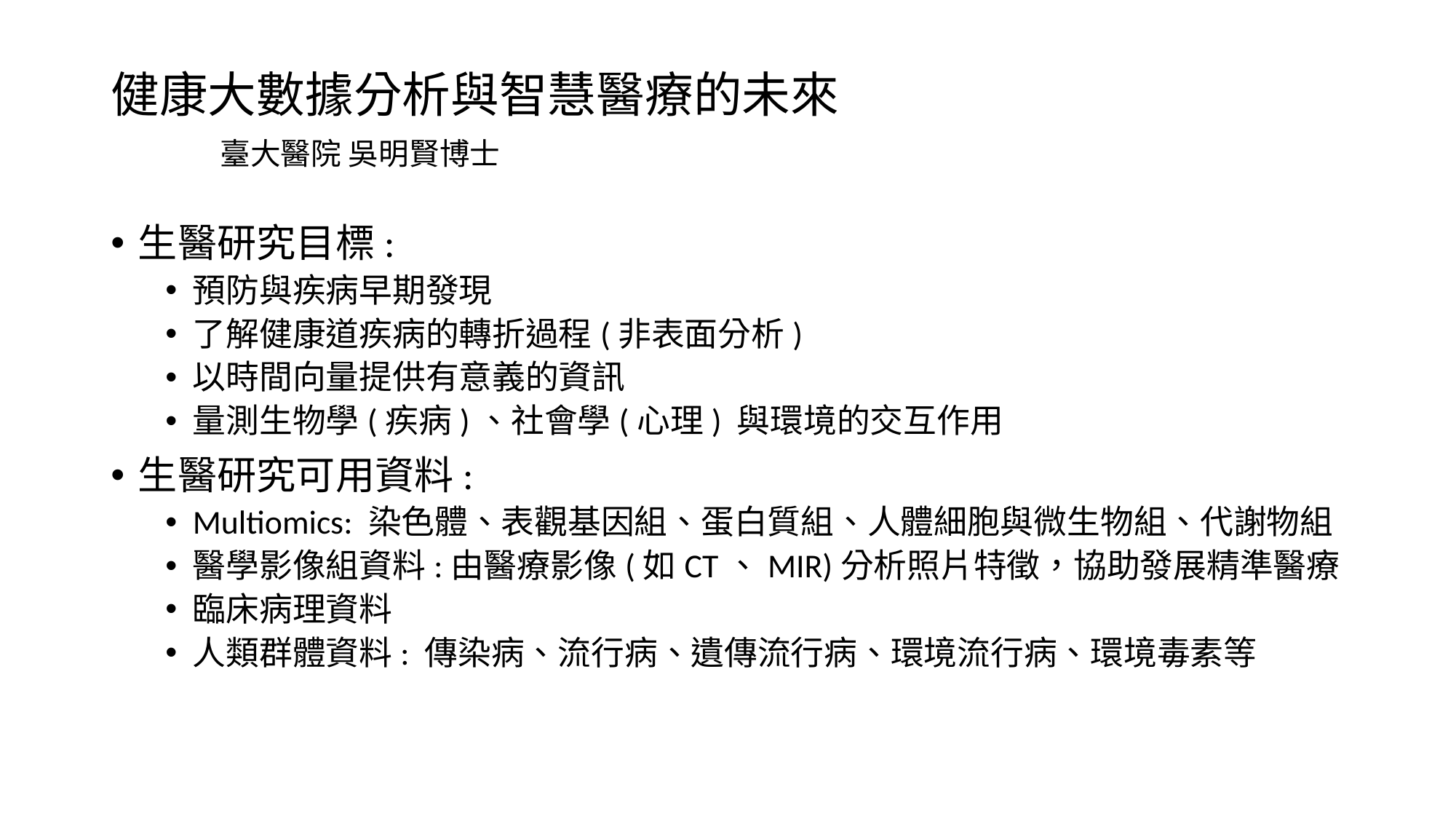

# 健康大數據分析與智慧醫療的未來 臺大醫院 吳明賢博士
生醫研究目標:
預防與疾病早期發現
了解健康道疾病的轉折過程(非表面分析)
以時間向量提供有意義的資訊
量測生物學(疾病)、社會學(心理) 與環境的交互作用
生醫研究可用資料:
Multiomics: 染色體、表觀基因組、蛋白質組、人體細胞與微生物組、代謝物組
醫學影像組資料:由醫療影像(如CT、MIR)分析照片特徵，協助發展精準醫療
臨床病理資料
人類群體資料: 傳染病、流行病、遺傳流行病、環境流行病、環境毒素等